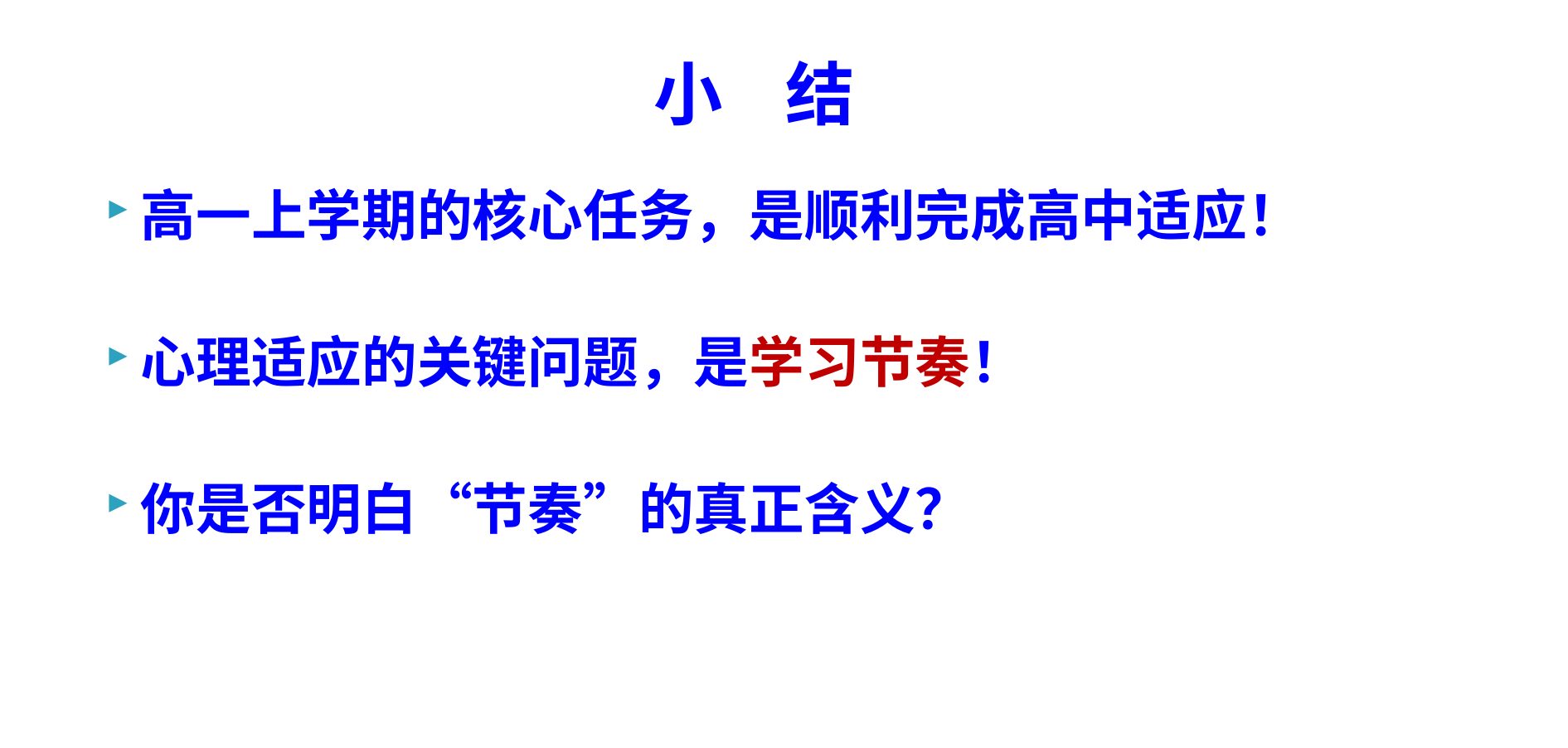

# 小    结
高一上学期的核心任务，是顺利完成高中适应！

心理适应的关键问题，是学习节奏！

你是否明白“节奏”的真正含义？